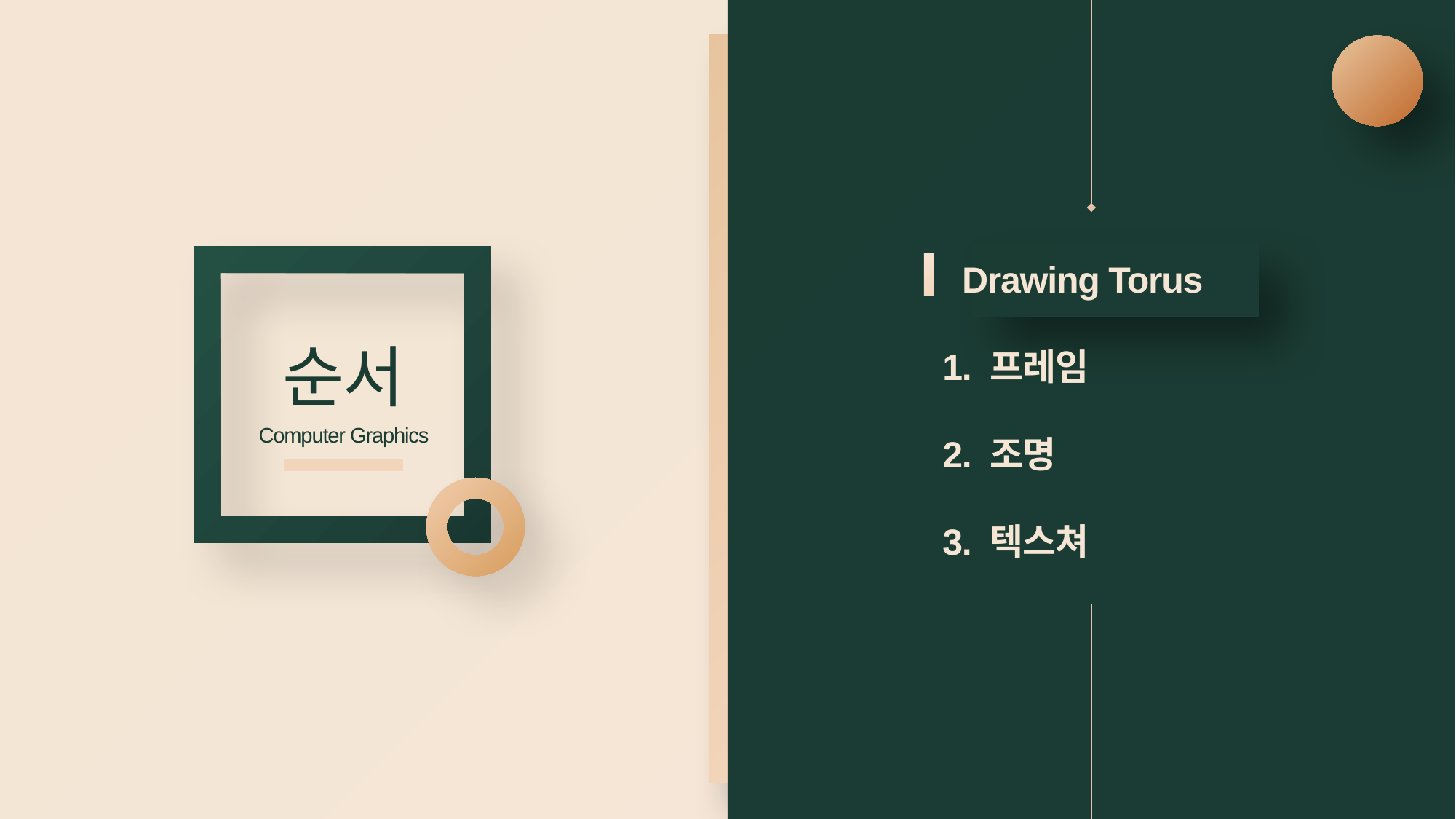

Drawing Torus

1. 프레임

2. 조명

3. 텍스쳐

순서
Computer Graphics